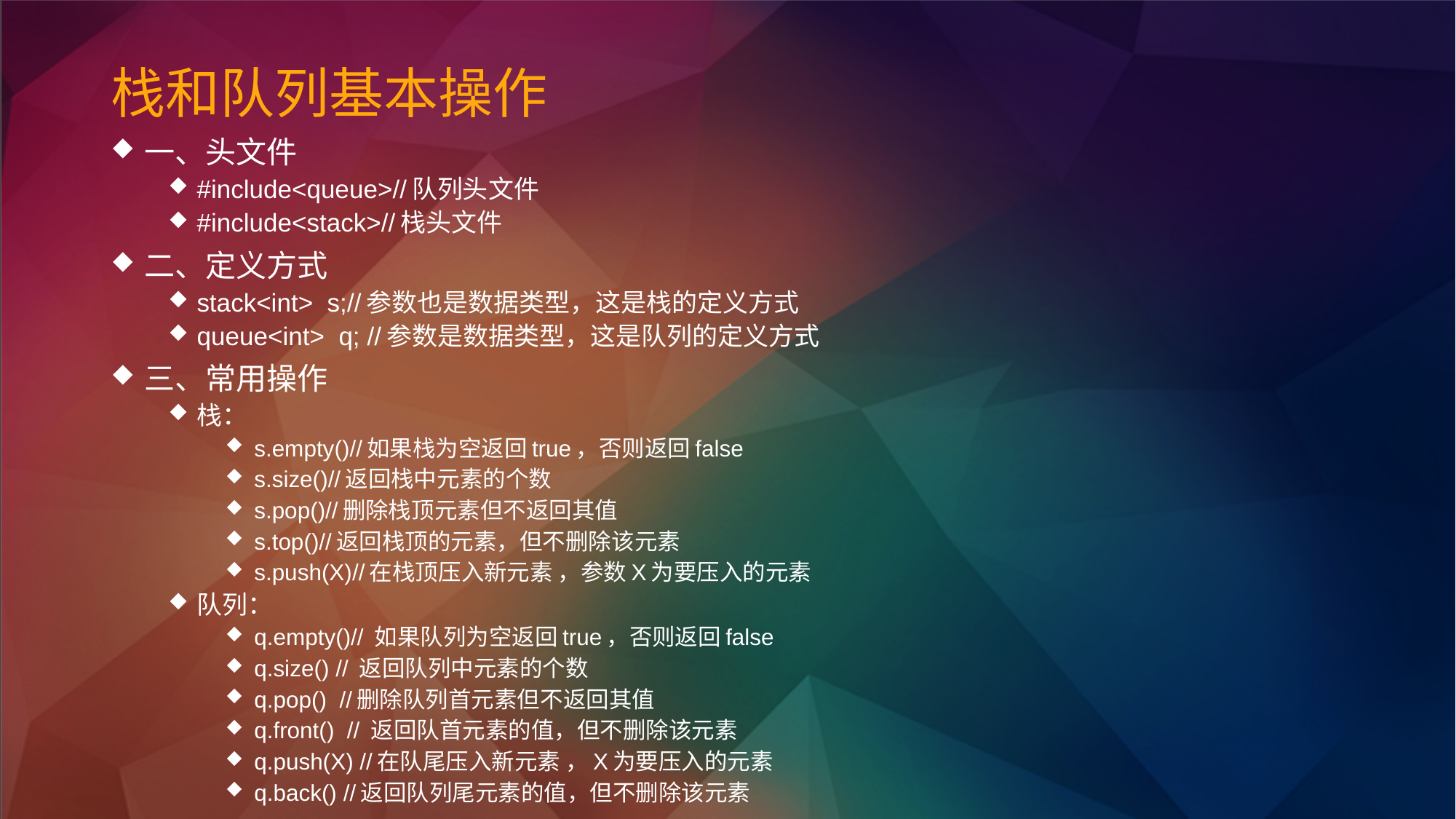

# 栈和队列基本操作
一、头文件
#include<queue>//队列头文件
#include<stack>//栈头文件
二、定义方式
stack<int>  s;//参数也是数据类型，这是栈的定义方式
queue<int>  q; //参数是数据类型，这是队列的定义方式
三、常用操作
栈：
s.empty()//如果栈为空返回true，否则返回false
s.size()//返回栈中元素的个数
s.pop()//删除栈顶元素但不返回其值
s.top()//返回栈顶的元素，但不删除该元素
s.push(X)//在栈顶压入新元素 ，参数X为要压入的元素
队列：
q.empty()// 如果队列为空返回true，否则返回false
q.size() // 返回队列中元素的个数
q.pop()  //删除队列首元素但不返回其值
q.front()  // 返回队首元素的值，但不删除该元素
q.push(X) //在队尾压入新元素 ，X为要压入的元素
q.back() //返回队列尾元素的值，但不删除该元素